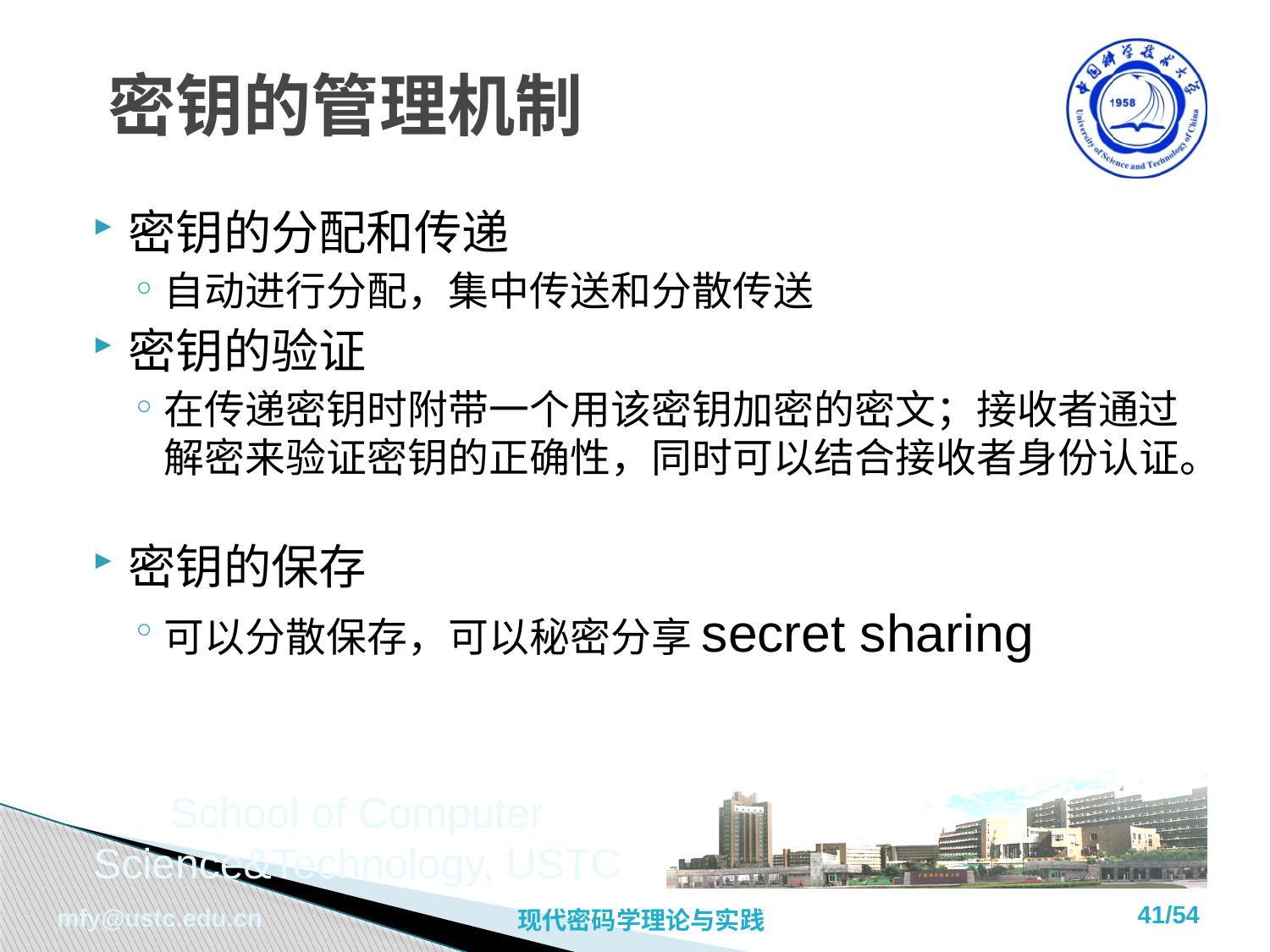

# 密钥的管理机制
密钥的分配和传递
自动进行分配，集中传送和分散传送
密钥的验证
在传递密钥时附带一个用该密钥加密的密文；接收者通过解密来验证密钥的正确性，同时可以结合接收者身份认证。
密钥的保存
可以分散保存，可以秘密分享secret sharing